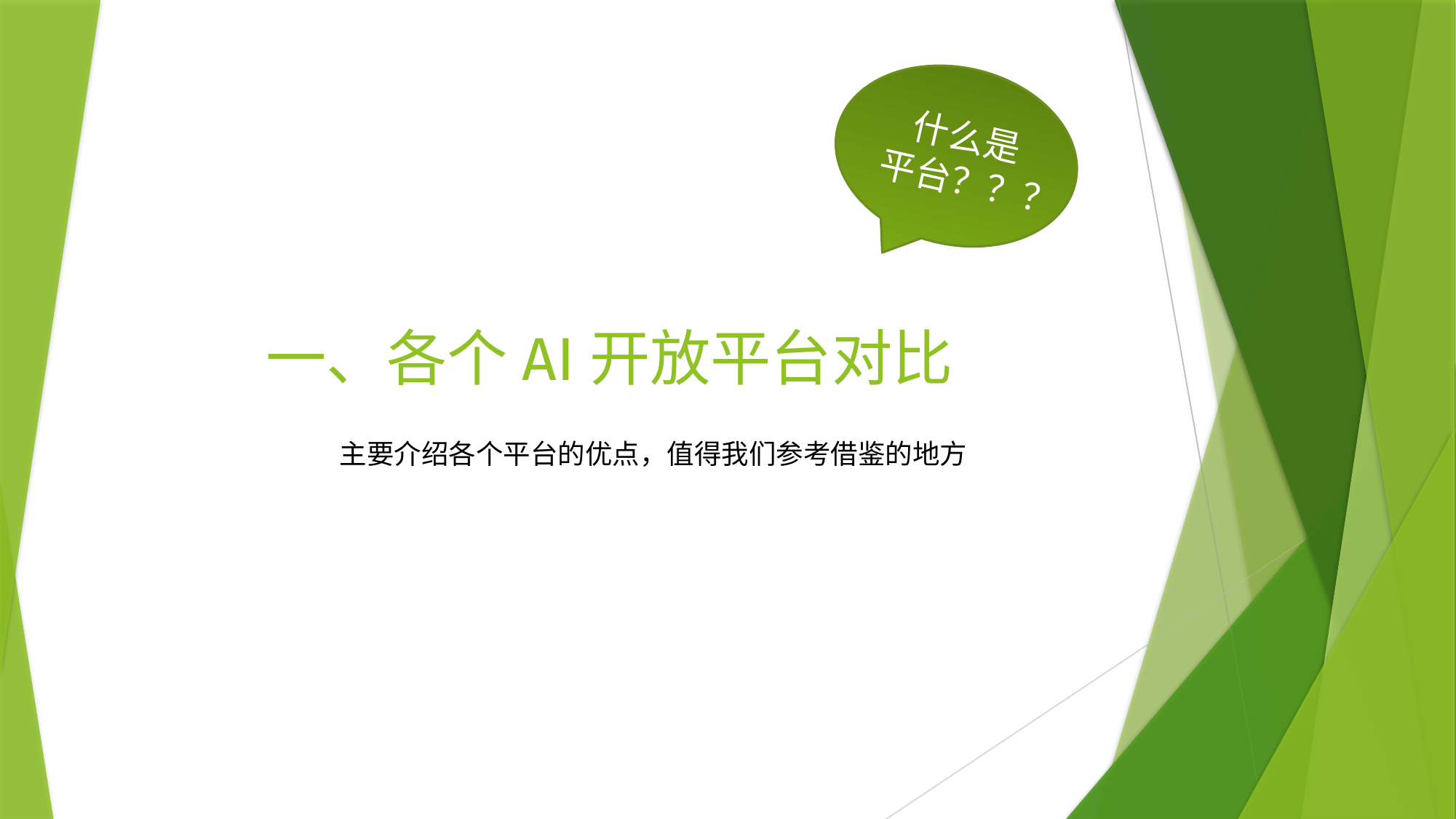

什么是平台？？？
# 一、各个AI开放平台对比
主要介绍各个平台的优点，值得我们参考借鉴的地方